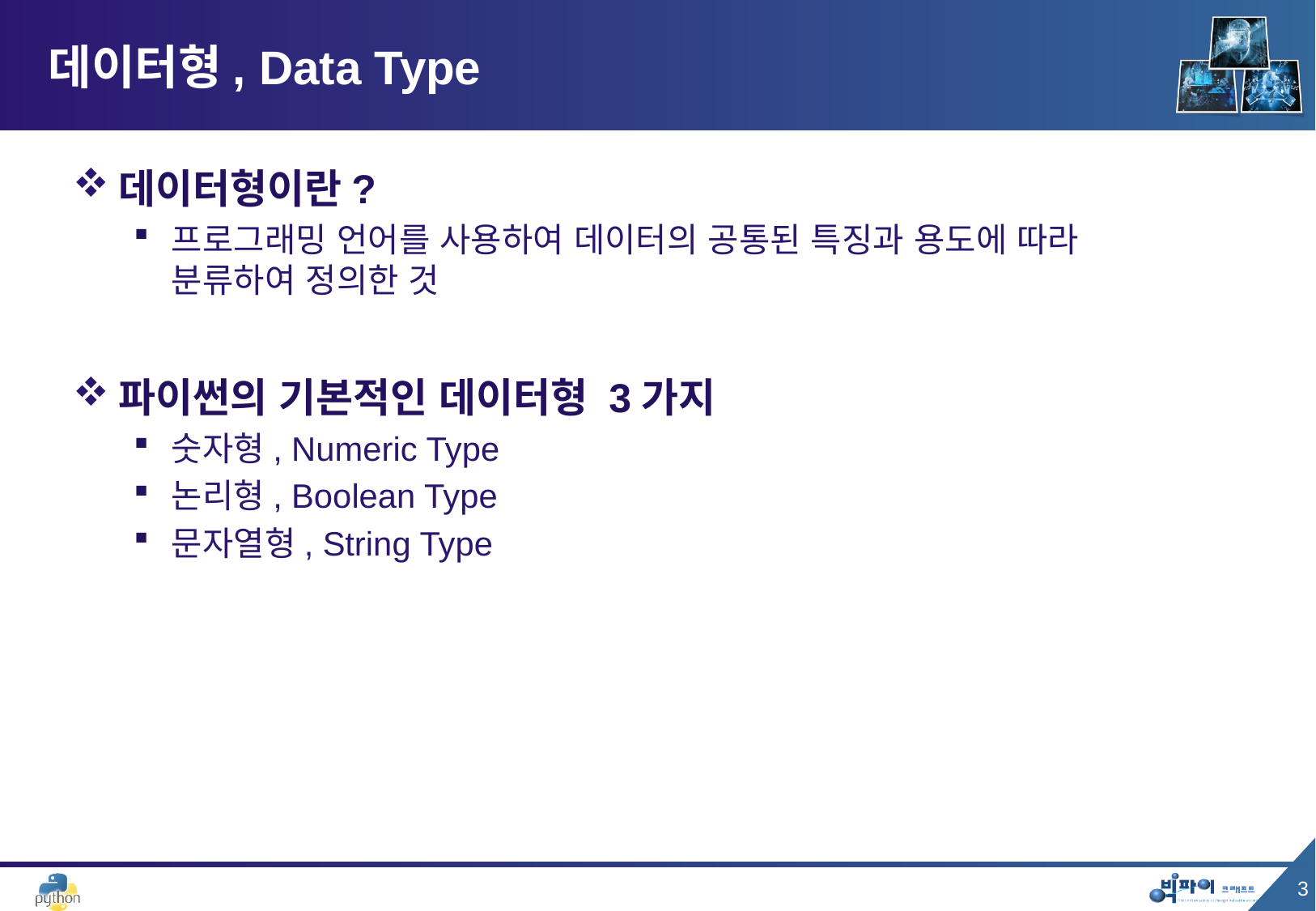

# 데이터형, Data Type
데이터형이란?
프로그래밍 언어를 사용하여 데이터의 공통된 특징과 용도에 따라
분류하여 정의한 것

파이썬의 기본적인 데이터형 3가지
숫자형, Numeric Type
논리형, Boolean Type
문자열형, String Type